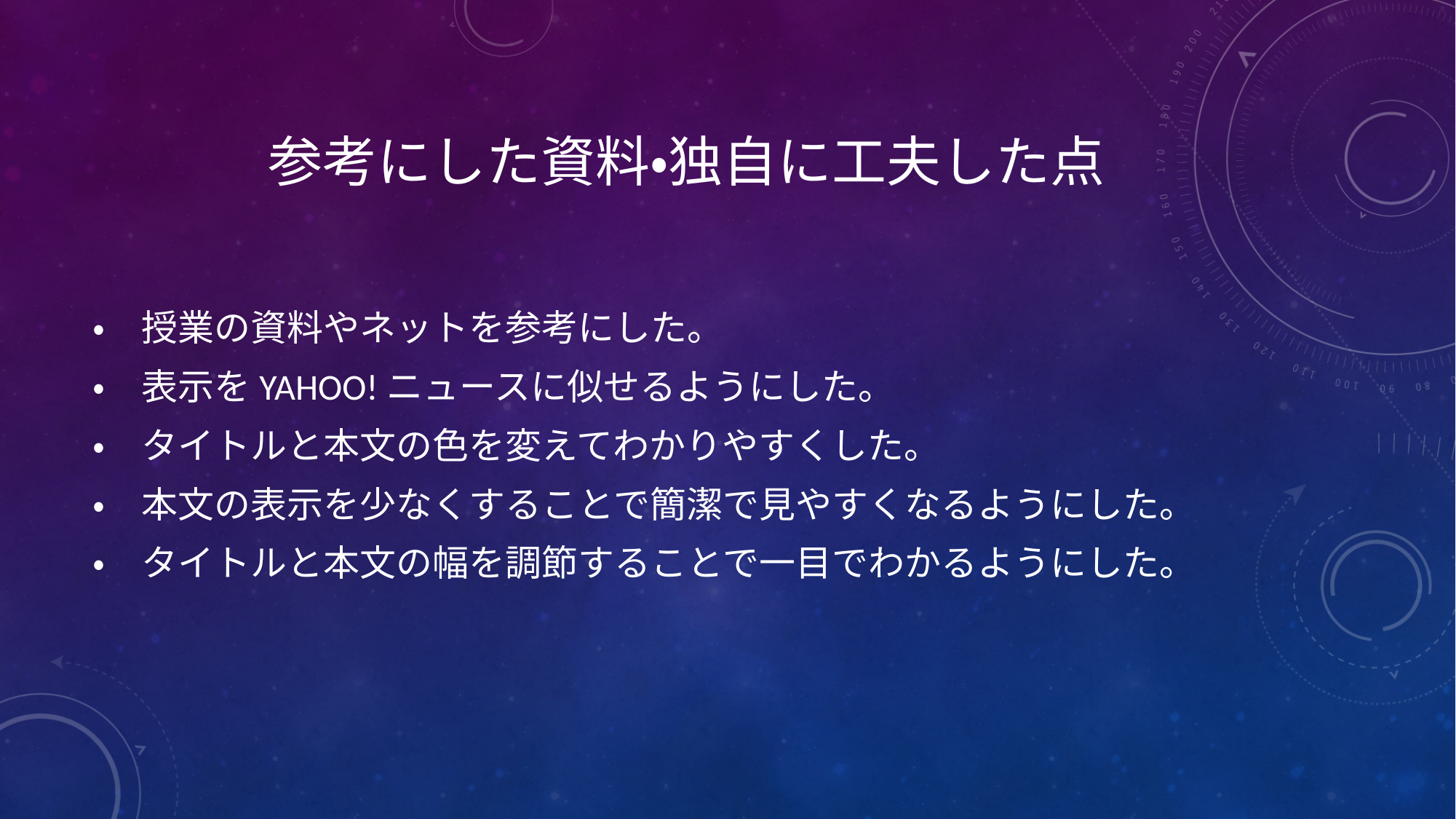

# 参考にした資料・独自に工夫した点
・　授業の資料やネットを参考にした。
・　表示をYAHOO!ニュースに似せるようにした。
・　タイトルと本文の色を変えてわかりやすくした。
・　本文の表示を少なくすることで簡潔で見やすくなるようにした。
・　タイトルと本文の幅を調節することで一目でわかるようにした。